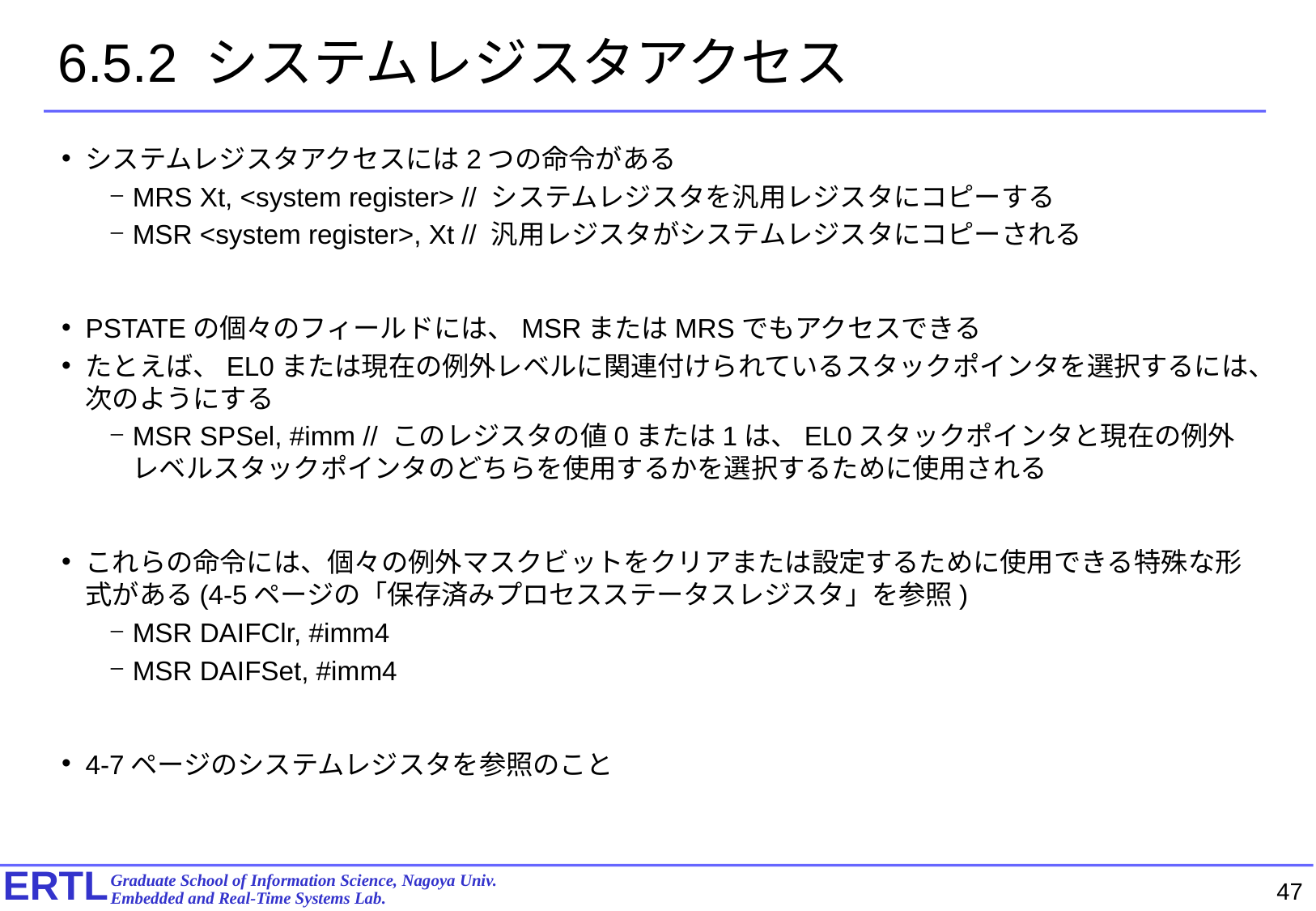

# 6.5.2 システムレジスタアクセス
システムレジスタアクセスには2つの命令がある
MRS Xt, <system register> // システムレジスタを汎用レジスタにコピーする
MSR <system register>, Xt // 汎用レジスタがシステムレジスタにコピーされる

PSTATEの個々のフィールドには、MSRまたはMRSでもアクセスできる
たとえば、EL0または現在の例外レベルに関連付けられているスタックポインタを選択するには、次のようにする
MSR SPSel, #imm // このレジスタの値0または1は、EL0スタックポインタと現在の例外レベルスタックポインタのどちらを使用するかを選択するために使用される

これらの命令には、個々の例外マスクビットをクリアまたは設定するために使用できる特殊な形式がある(4-5ページの「保存済みプロセスステータスレジスタ」を参照)
MSR DAIFClr, #imm4
MSR DAIFSet, #imm4

4-7ページのシステムレジスタを参照のこと
47